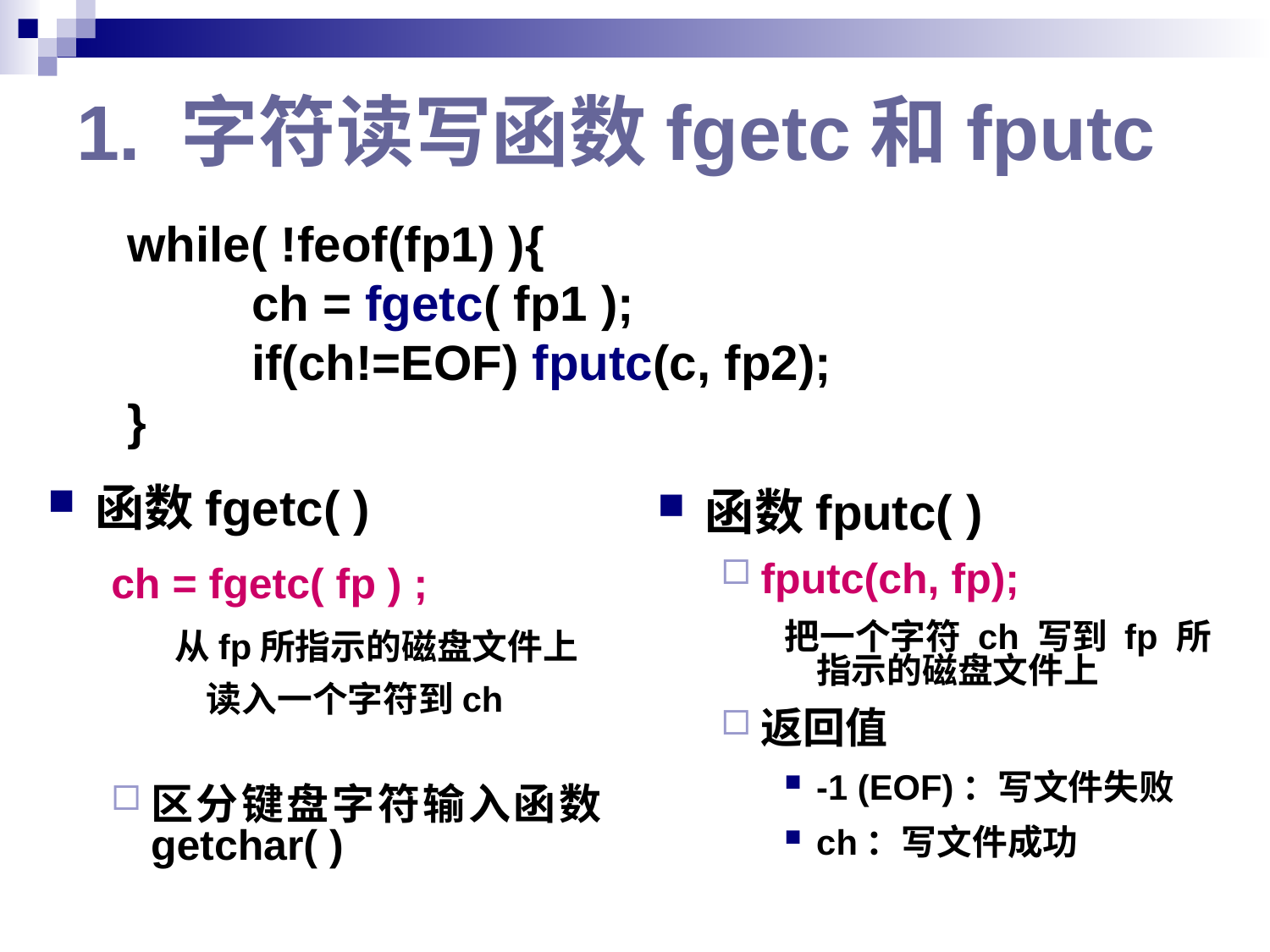

# 1. 字符读写函数fgetc和fputc
while( !feof(fp1) ){
         ch = fgetc( fp1 );
         if(ch!=EOF) fputc(c, fp2);
}
函数fgetc( )
ch = fgetc( fp ) ;
从fp所指示的磁盘文件上读入一个字符到ch

区分键盘字符输入函数getchar( )

函数fputc( )
fputc(ch, fp);
把一个字符 ch 写到 fp 所指示的磁盘文件上
返回值
-1 (EOF)：写文件失败
ch：写文件成功